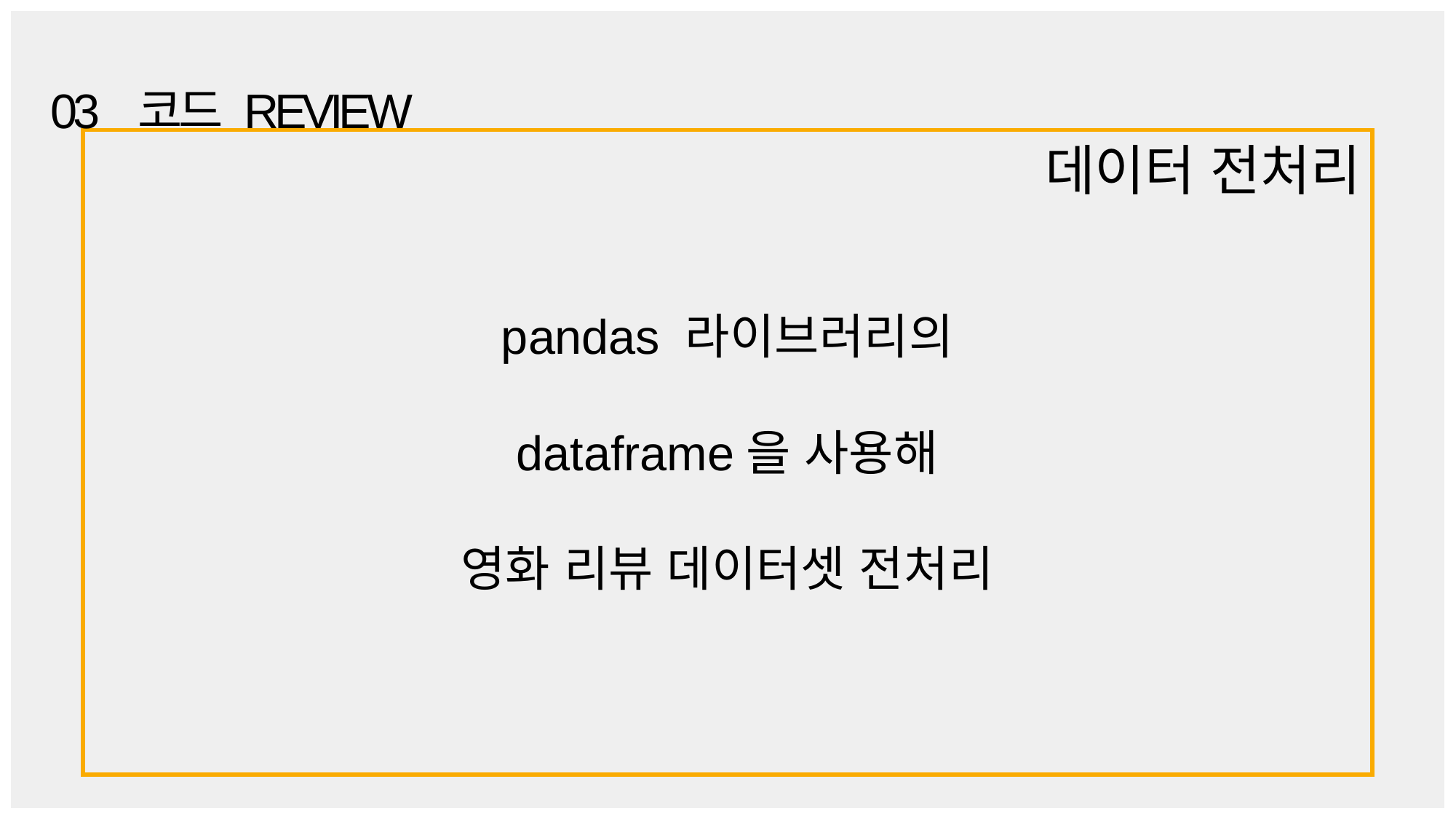

03   코드 REVIEW

데이터 전처리
pandas 라이브러리의

dataframe을 사용해

영화 리뷰 데이터셋 전처리